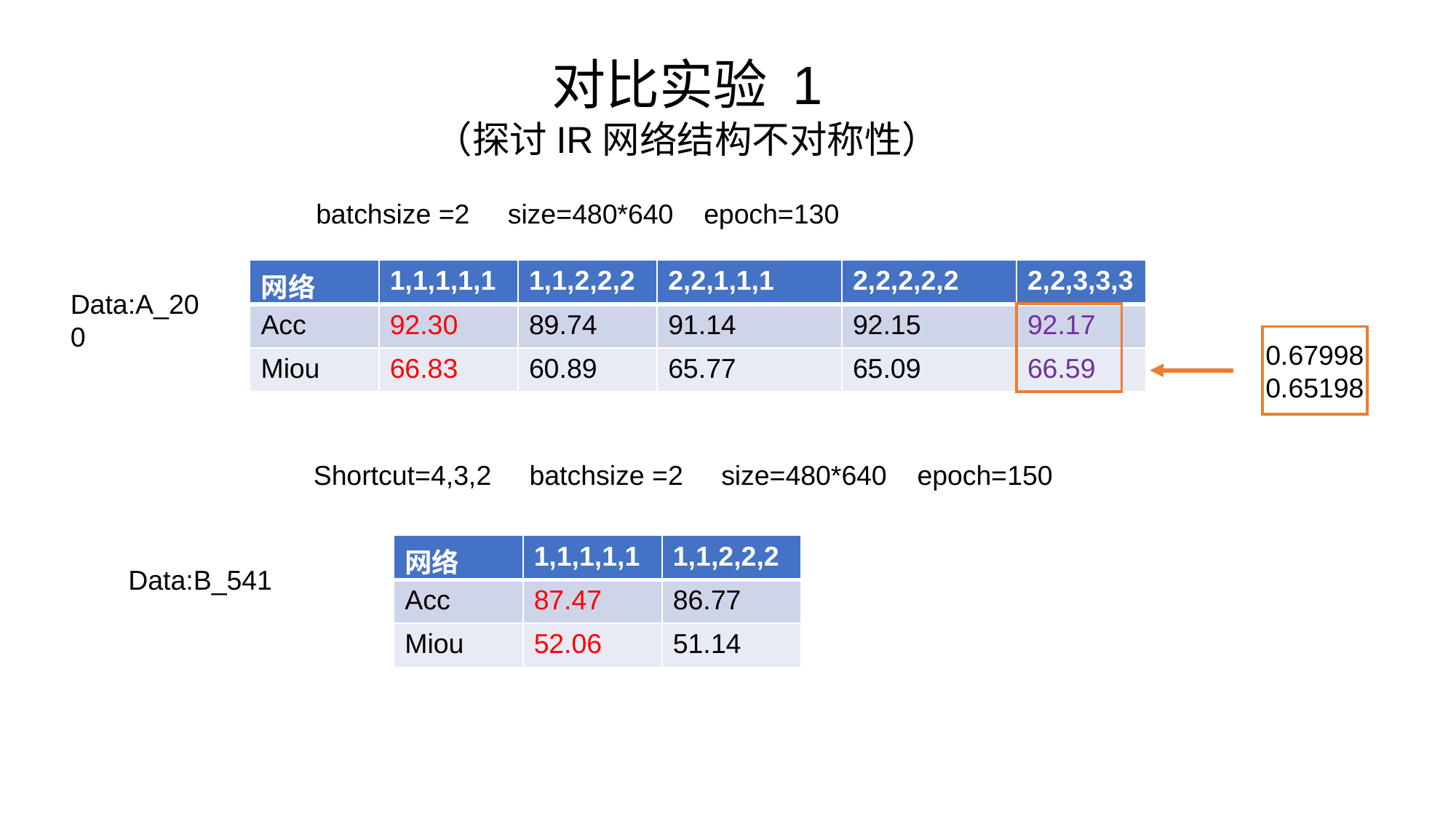

对比实验 1
（探讨IR网络结构不对称性）
batchsize =2     size=480*640    epoch=130
| 网络 | 1,1,1,1,1 | 1,1,2,2,2 | 2,2,1,1,1 | 2,2,2,2,2 | 2,2,3,3,3 |
| --- | --- | --- | --- | --- | --- |
| Acc | 92.30 | 89.74 | 91.14 | 92.15 | 92.17 |
| Miou | 66.83 | 60.89 | 65.77 | 65.09 | 66.59 |
Data:A_200

0.67998
0.65198
Shortcut=4,3,2     batchsize =2     size=480*640    epoch=150
| 网络 | 1,1,1,1,1 | 1,1,2,2,2 |
| --- | --- | --- |
| Acc | 87.47 | 86.77 |
| Miou | 52.06 | 51.14 |
Data:B_541